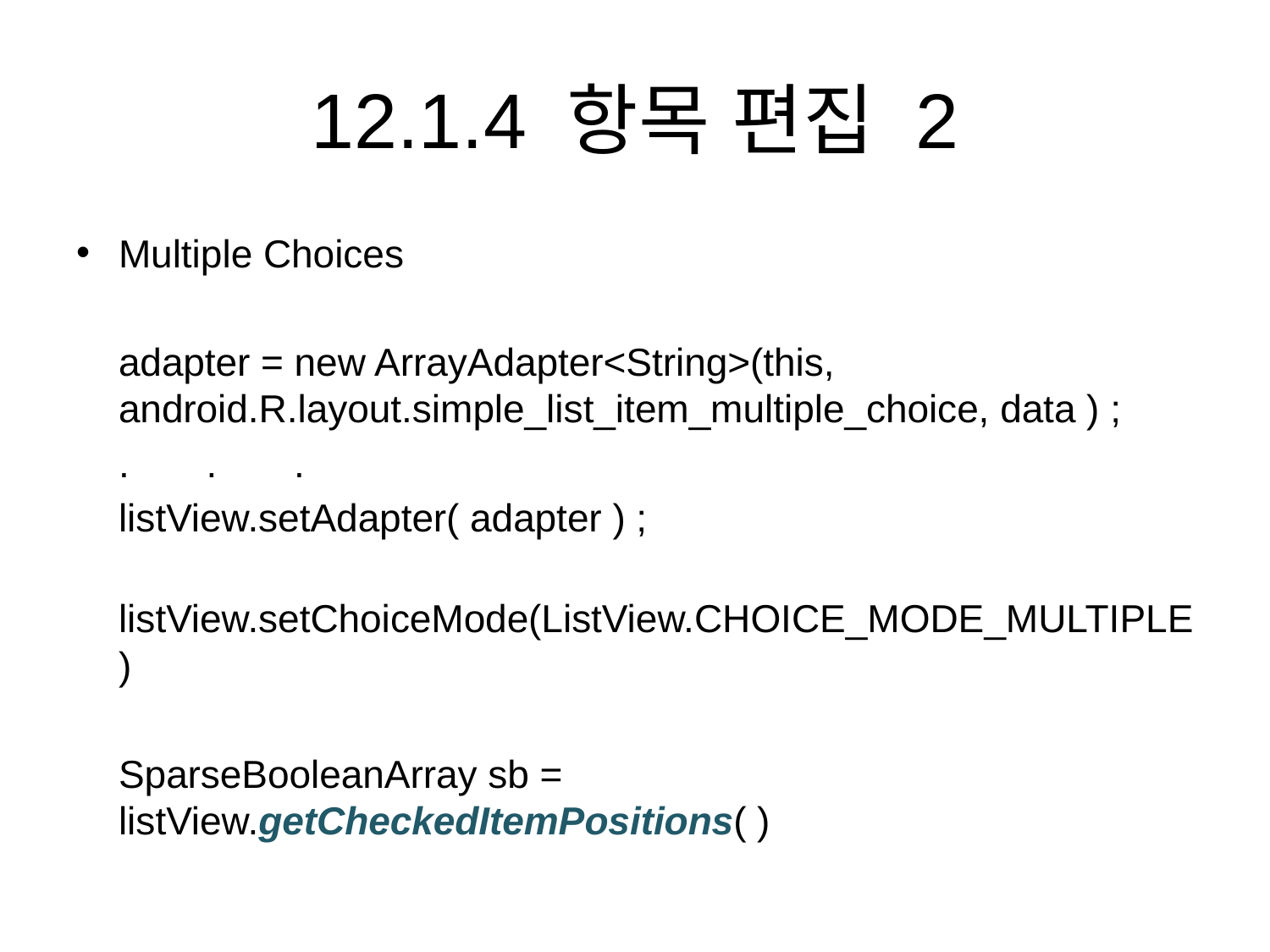

# 12.1.4 항목 편집 2
Multiple Choices

	adapter = new ArrayAdapter<String>(this, android.R.layout.simple_list_item_multiple_choice, data ) ;
	.	.	.
	listView.setAdapter( adapter ) ;
	listView.setChoiceMode(ListView.CHOICE_MODE_MULTIPLE)

	SparseBooleanArray sb = 	listView.getCheckedItemPositions( )